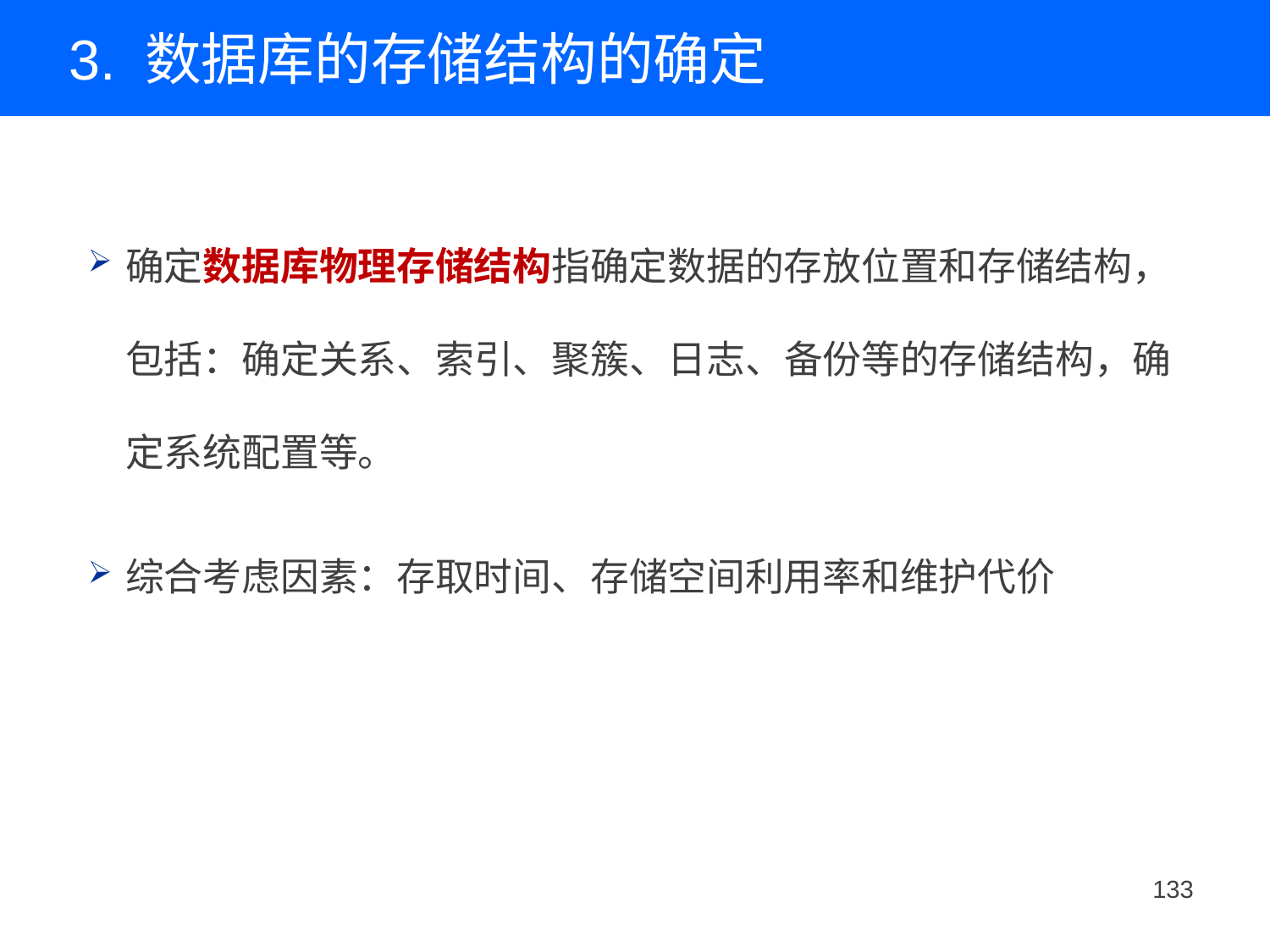

# 3. 数据库的存储结构的确定
确定数据库物理存储结构指确定数据的存放位置和存储结构，包括：确定关系、索引、聚簇、日志、备份等的存储结构，确定系统配置等。
综合考虑因素：存取时间、存储空间利用率和维护代价

133